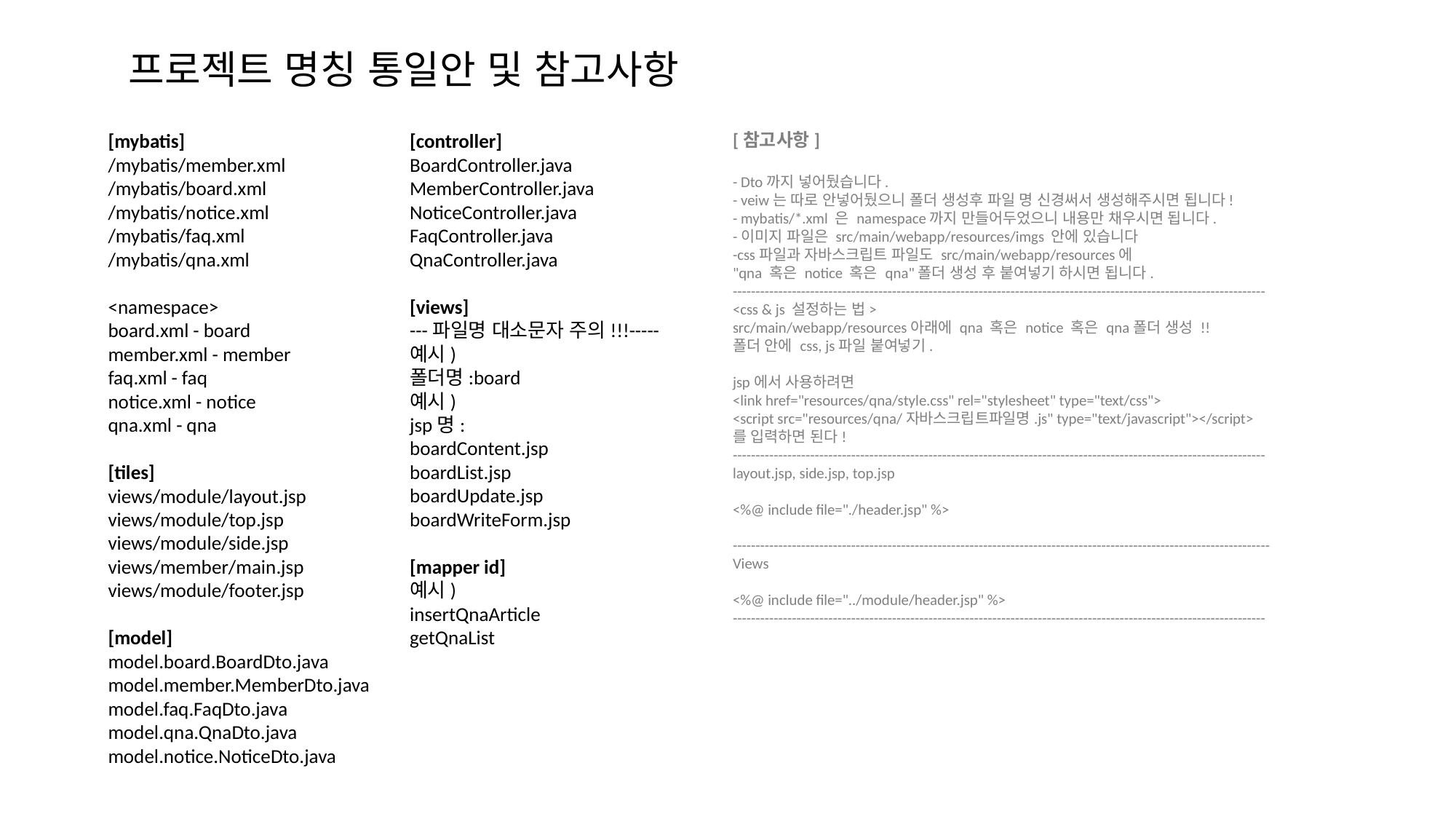

# 프로젝트 명칭 통일안 및 참고사항
[mybatis]
/mybatis/member.xml
/mybatis/board.xml
/mybatis/notice.xml
/mybatis/faq.xml
/mybatis/qna.xml

<namespace>
board.xml - board
member.xml - member
faq.xml - faq
notice.xml - notice
qna.xml - qna

[tiles]
views/module/layout.jsp
views/module/top.jsp
views/module/side.jsp
views/member/main.jsp
views/module/footer.jsp

[model]
model.board.BoardDto.java
model.member.MemberDto.java
model.faq.FaqDto.java
model.qna.QnaDto.java
model.notice.NoticeDto.java

[controller]
BoardController.java
MemberController.java
NoticeController.java
FaqController.java
QnaController.java

[views]
---파일명 대소문자 주의!!!-----
예시)
폴더명:board
예시)
jsp명:
boardContent.jsp
boardList.jsp
boardUpdate.jsp
boardWriteForm.jsp

[mapper id]
예시)
insertQnaArticle
getQnaList

[참고사항]

- Dto까지 넣어뒀습니다.
- veiw는 따로 안넣어뒀으니 폴더 생성후 파일 명 신경써서 생성해주시면 됩니다!
- mybatis/*.xml 은 namespace까지 만들어두었으니 내용만 채우시면 됩니다.
-이미지 파일은 src/main/webapp/resources/imgs 안에 있습니다
-css파일과 자바스크립트 파일도 src/main/webapp/resources에
"qna 혹은 notice 혹은 qna"폴더 생성 후 붙여넣기 하시면 됩니다.
---------------------------------------------------------------------------------------------------------------------
<css & js 설정하는 법>
src/main/webapp/resources아래에 qna 혹은 notice 혹은 qna폴더 생성 !!
폴더 안에 css, js파일 붙여넣기.

jsp에서 사용하려면
<link href="resources/qna/style.css" rel="stylesheet" type="text/css">
<script src="resources/qna/자바스크립트파일명.js" type="text/javascript"></script>
를 입력하면 된다!
---------------------------------------------------------------------------------------------------------------------
layout.jsp, side.jsp, top.jsp

<%@ include file="./header.jsp" %>

----------------------------------------------------------------------------------------------------------------------
Views

<%@ include file="../module/header.jsp" %>
---------------------------------------------------------------------------------------------------------------------